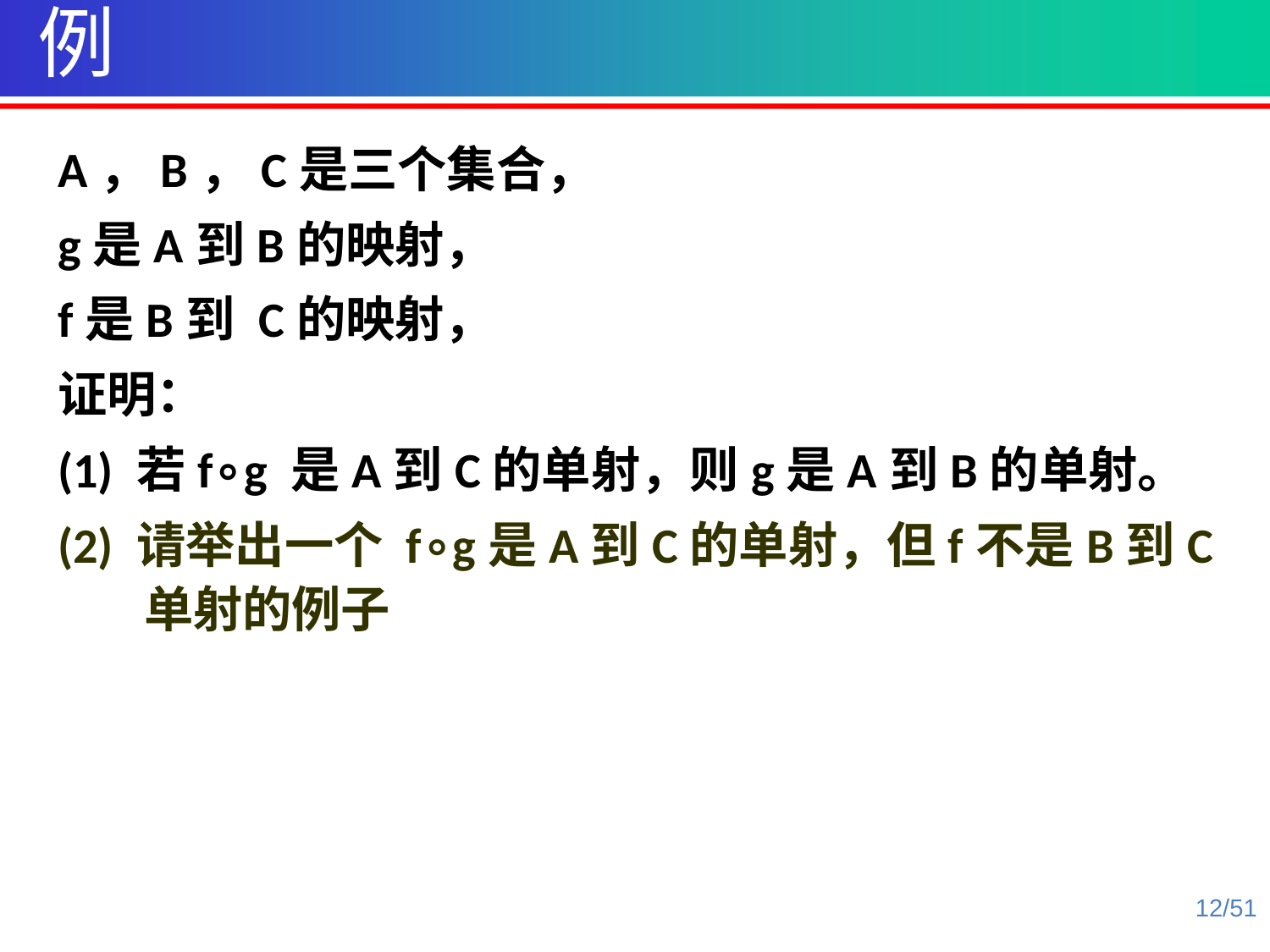

例
A，B，C是三个集合，
g是A到B的映射，
f是B到 C的映射，
证明：
(1) 若f∘g 是A到C的单射，则g是A到B的单射。
(2) 请举出一个 f∘g是A到C的单射，但f不是B到C 单射的例子
12/51